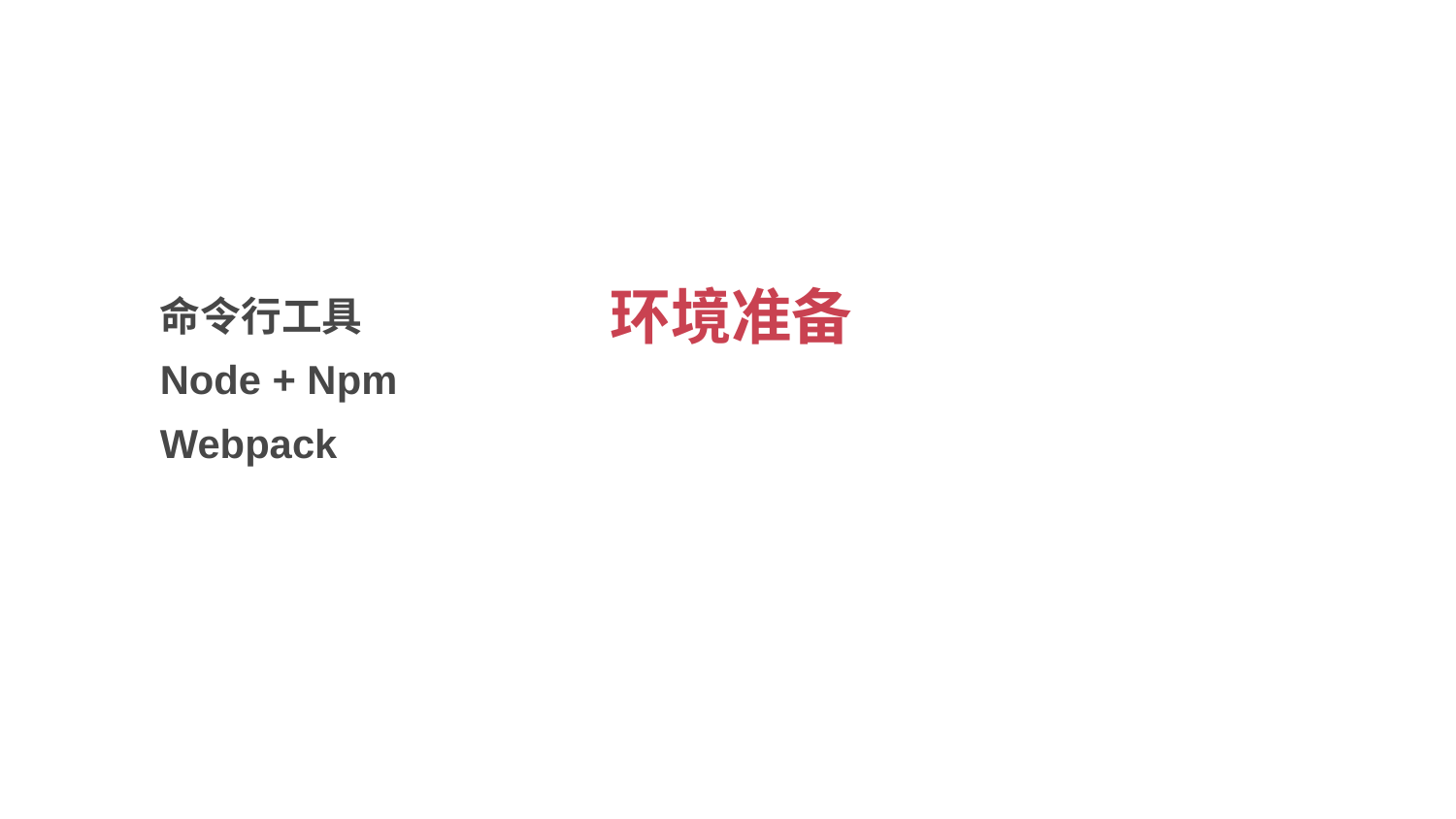

# 环境准备
命令行工具
Node + Npm
Webpack